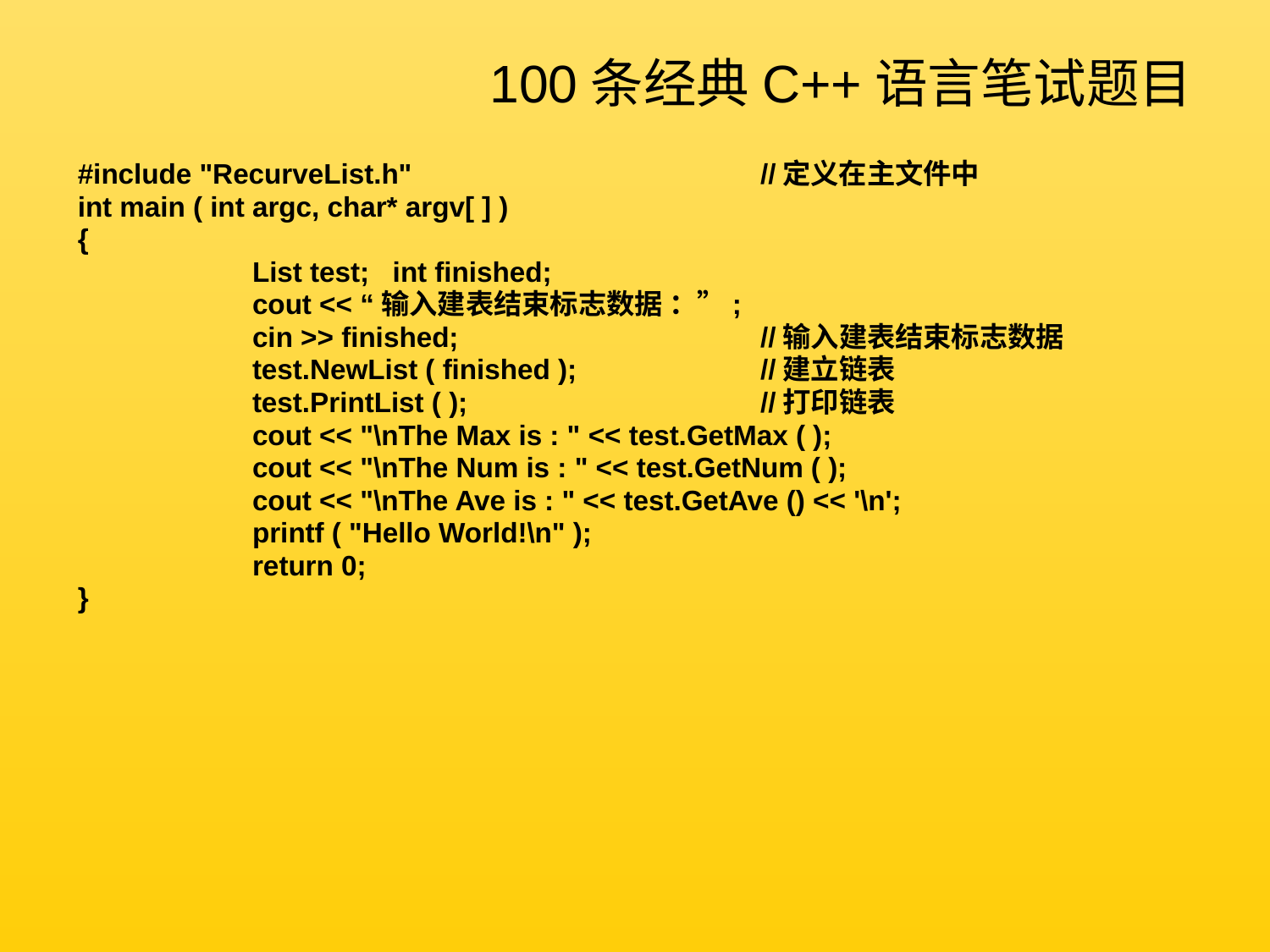

# 100条经典C++语言笔试题目
#include "RecurveList.h"			//定义在主文件中
int main ( int argc, char* argv[ ] )
{
		List test;   int finished;
		cout << “输入建表结束标志数据 ：”;
		cin >> finished;			//输入建表结束标志数据
		test.NewList ( finished );		//建立链表
		test.PrintList ( );			//打印链表
		cout << "\nThe Max is : " << test.GetMax ( );
		cout << "\nThe Num is : " << test.GetNum ( );
		cout << "\nThe Ave is : " << test.GetAve () << '\n';
		printf ( "Hello World!\n" );
		return 0;
}